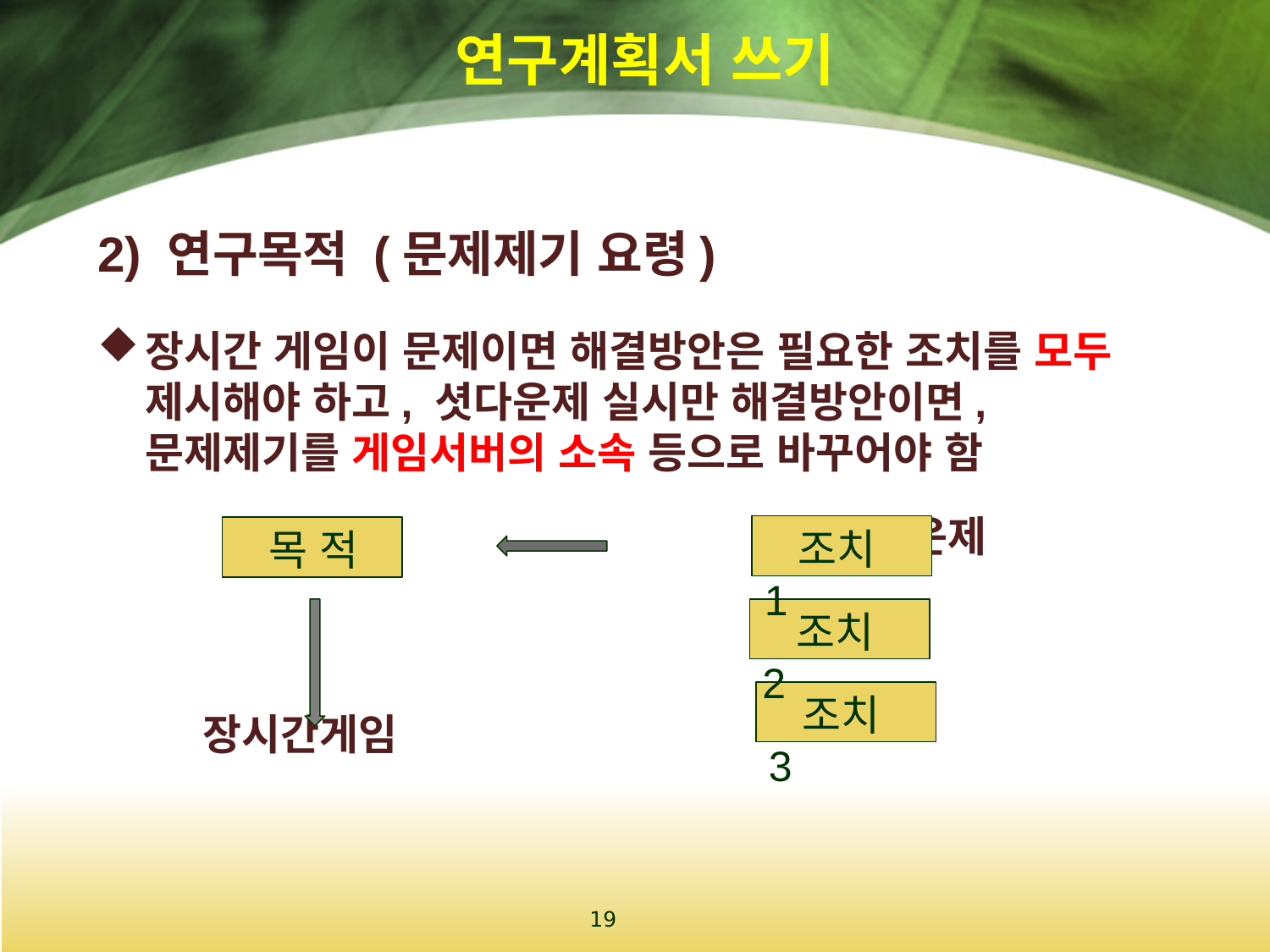

# 연구계획서 쓰기
2) 연구목적 (문제제기 요령)

장시간 게임이 문제이면 해결방안은 필요한 조치를 모두 제시해야 하고, 셧다운제 실시만 해결방안이면, 문제제기를 게임서버의 소속 등으로 바꾸어야 함

                                                             셧다운제

        장시간게임

  조치 1
  목 적

  조치 2
  조치 3
19